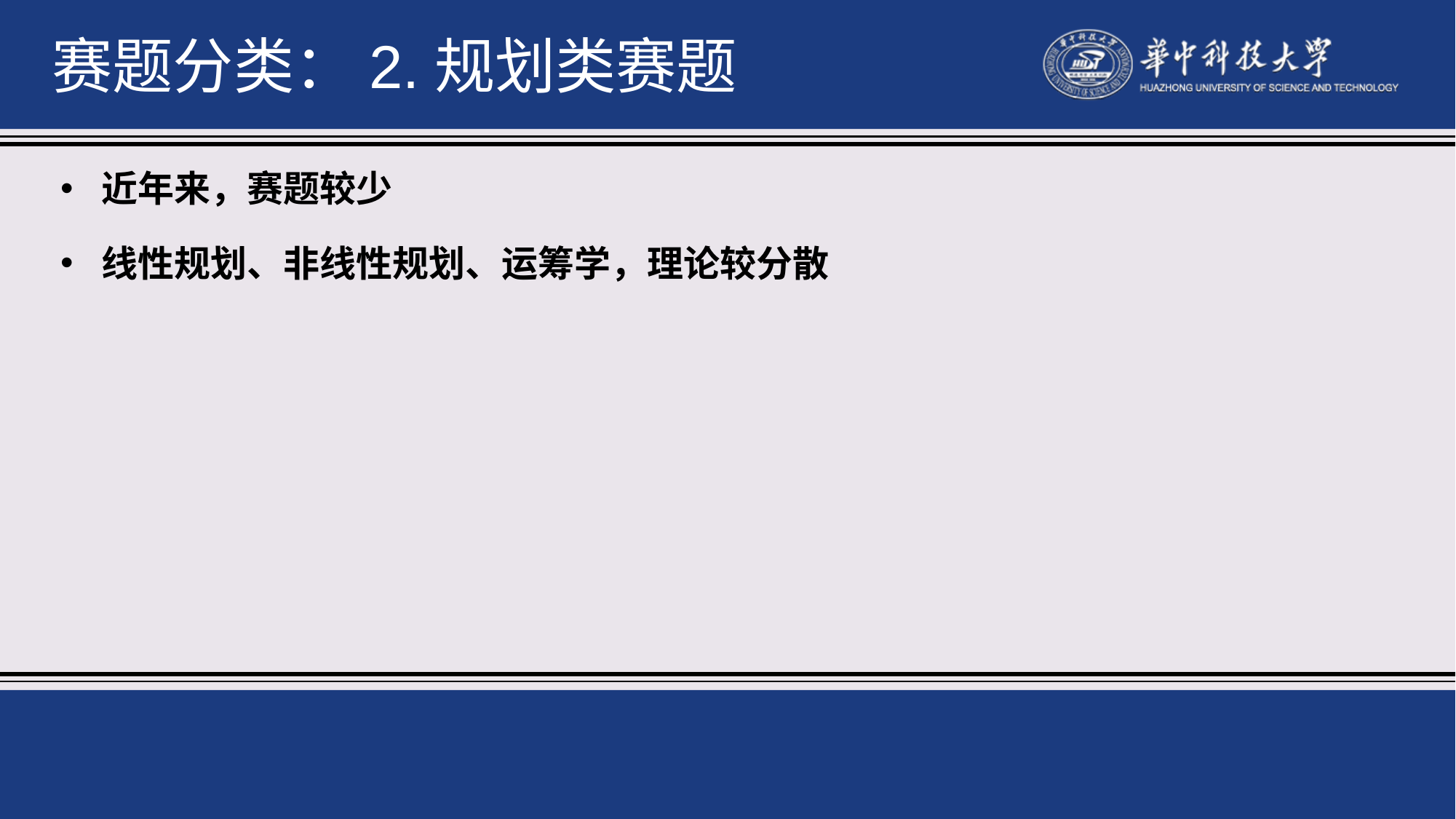

赛题分类：2.规划类赛题
近年来，赛题较少
线性规划、非线性规划、运筹学，理论较分散